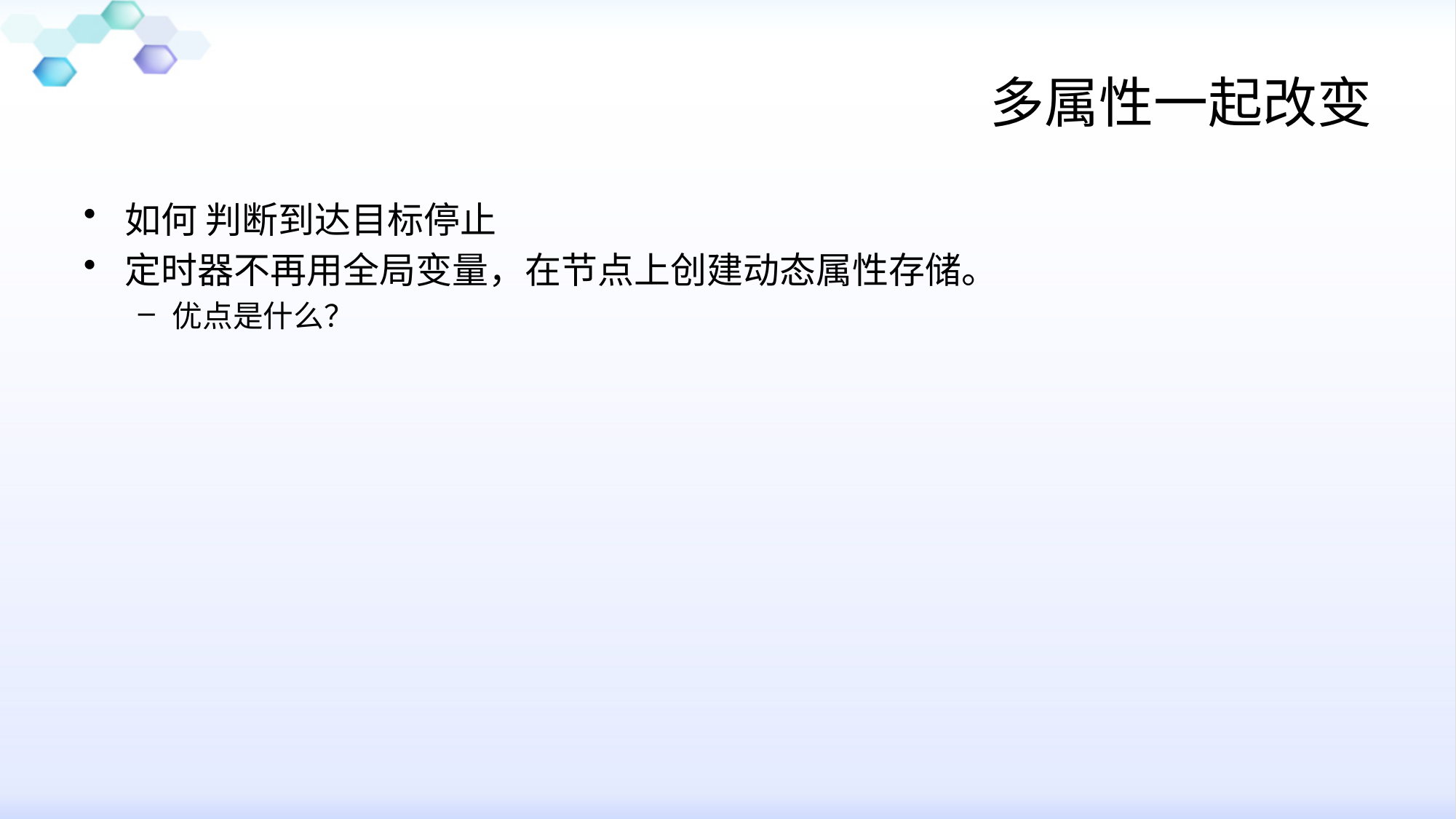

# 多属性一起改变
如何 判断到达目标停止
定时器不再用全局变量，在节点上创建动态属性存储。
优点是什么？